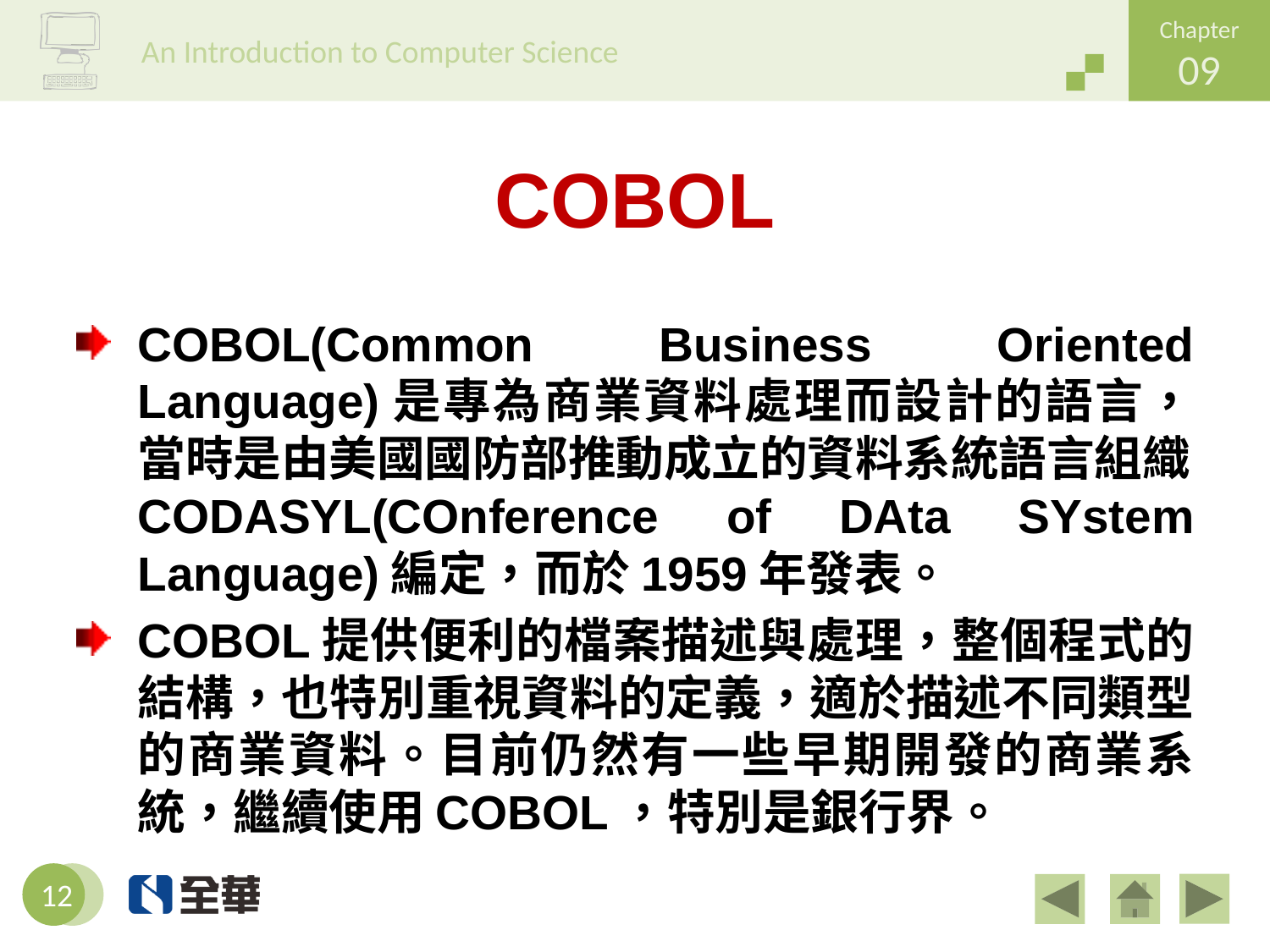

# COBOL
COBOL(Common Business Oriented Language)是專為商業資料處理而設計的語言，當時是由美國國防部推動成立的資料系統語言組織CODASYL(COnference of DAta SYstem Language)編定，而於1959年發表。
COBOL提供便利的檔案描述與處理，整個程式的結構，也特別重視資料的定義，適於描述不同類型的商業資料。目前仍然有一些早期開發的商業系統，繼續使用COBOL，特別是銀行界。